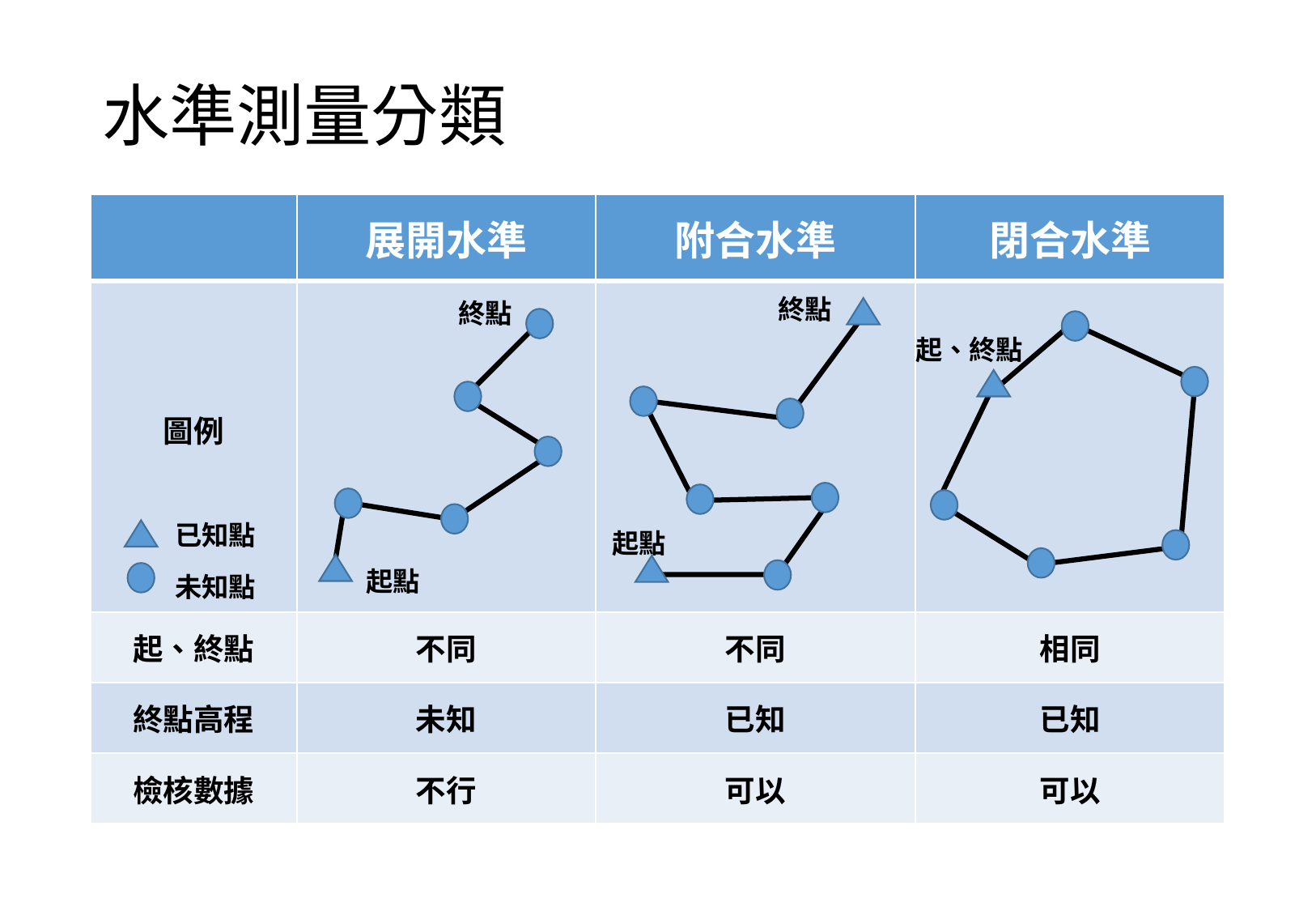

# 水準測量分類
|  | 展開水準 | 附合水準 | 閉合水準 |
| --- | --- | --- | --- |
| 圖例 |  |  |  |
| 起、終點 | 不同 | 不同 | 相同 |
| 終點高程 | 未知 | 已知 | 已知 |
| 檢核數據 | 不行 | 可以 | 可以 |
終點
終點

起、終點

已知點
未知點
起點

起點